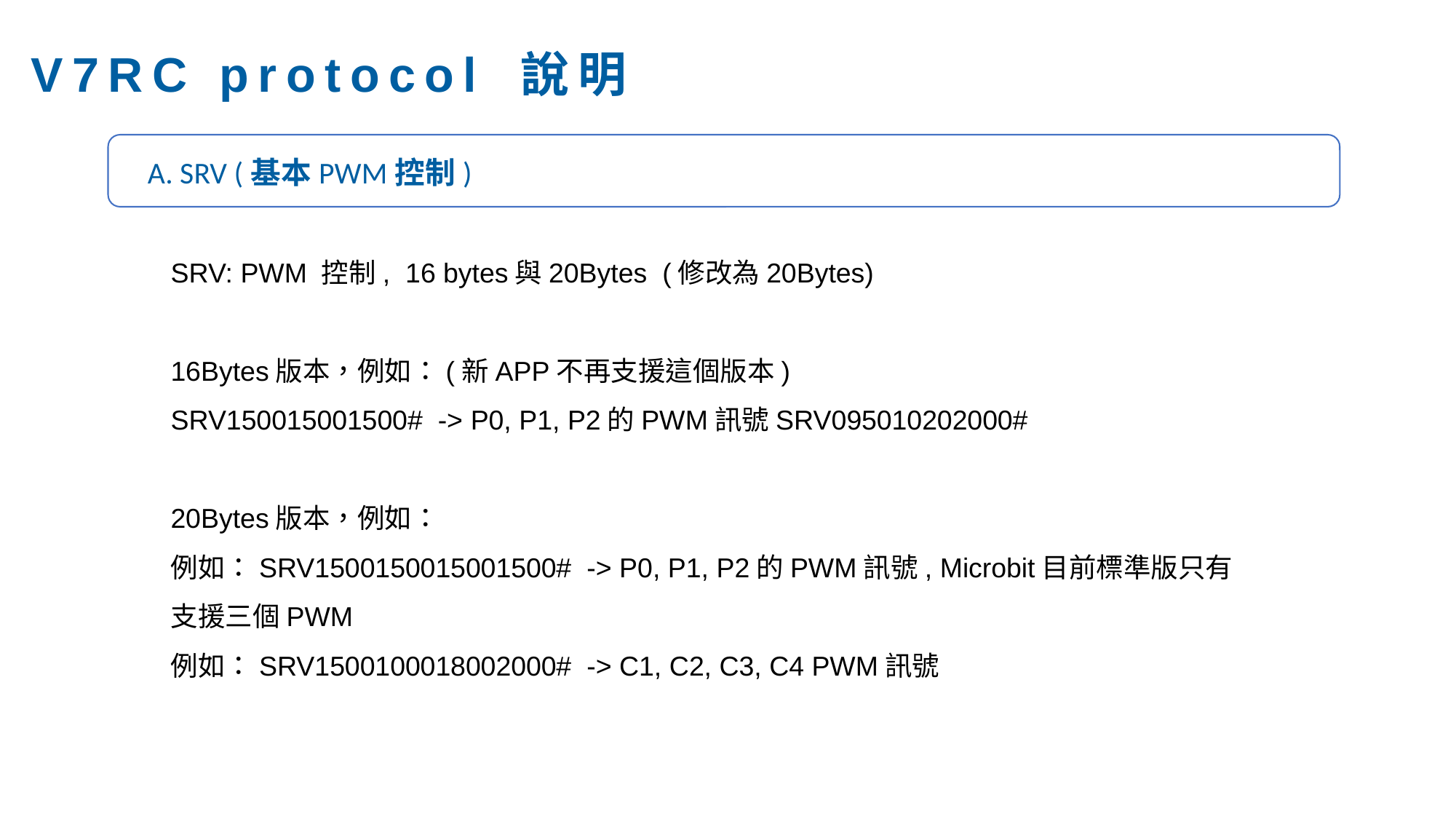

V7RC protocol 說明

A. SRV (基本PWM控制)
SRV: PWM 控制,  16 bytes與20Bytes  (修改為20Bytes)

16Bytes版本，例如：(新APP不再支援這個版本)
SRV150015001500#  -> P0, P1, P2的PWM訊號SRV095010202000#

20Bytes版本，例如：
例如：SRV1500150015001500#  -> P0, P1, P2的PWM訊號, Microbit目前標準版只有支援三個PWM
例如：SRV1500100018002000#  -> C1, C2, C3, C4 PWM訊號